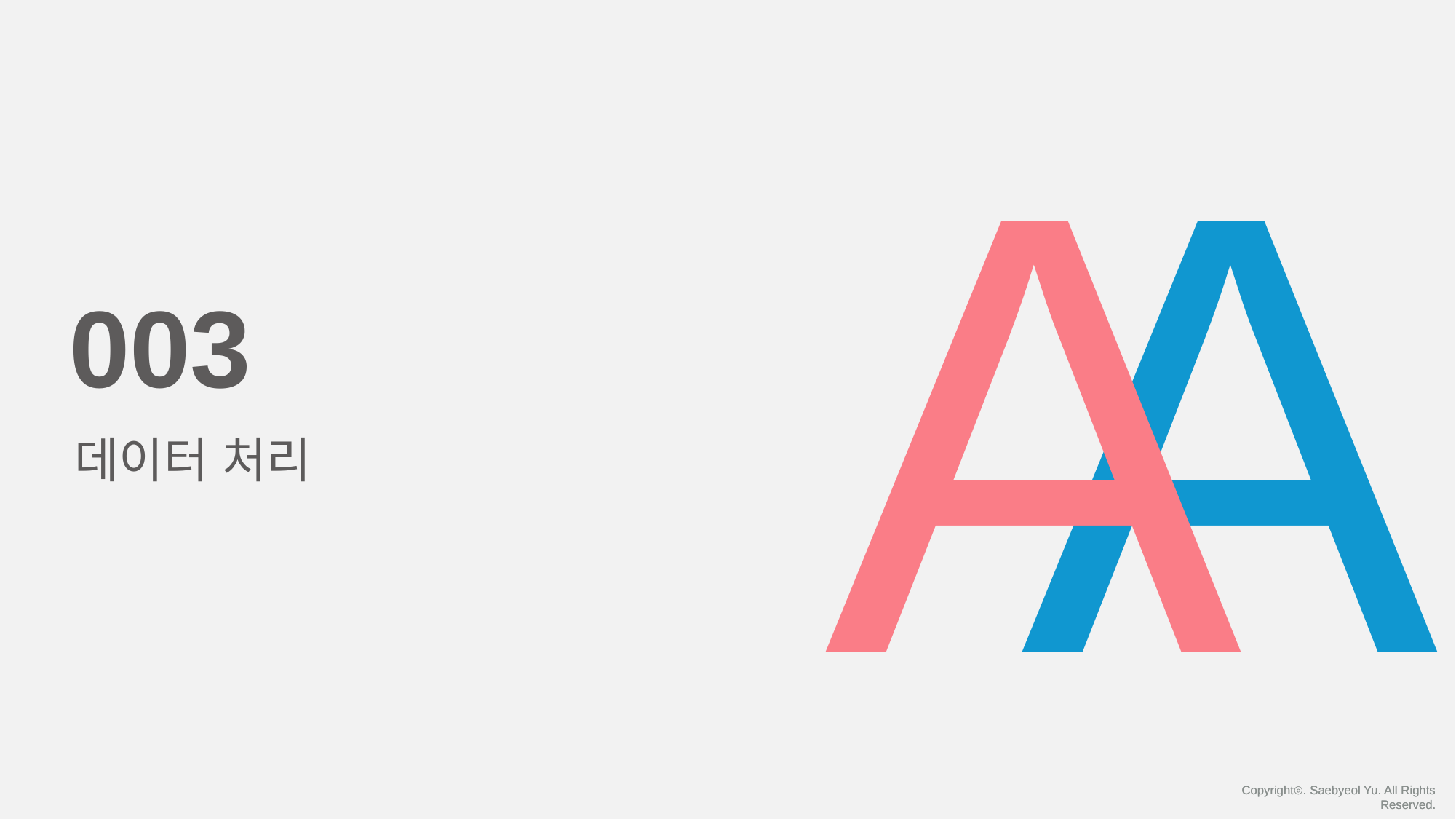

A
A
003
데이터 처리

Copyrightⓒ. Saebyeol Yu. All Rights Reserved.